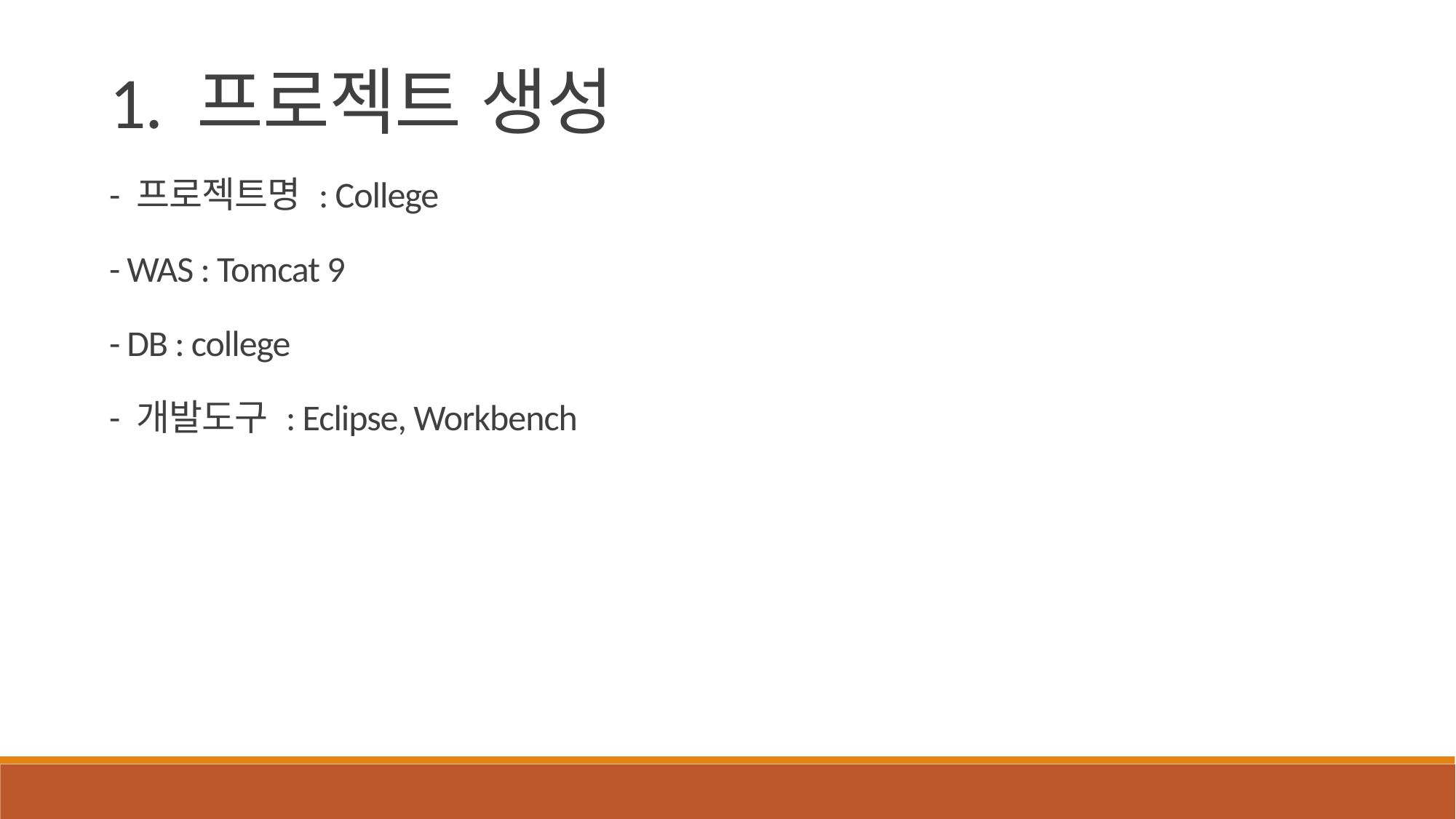

1. 프로젝트 생성
- 프로젝트명 : College
- WAS : Tomcat 9
- DB : college
- 개발도구 : Eclipse, Workbench